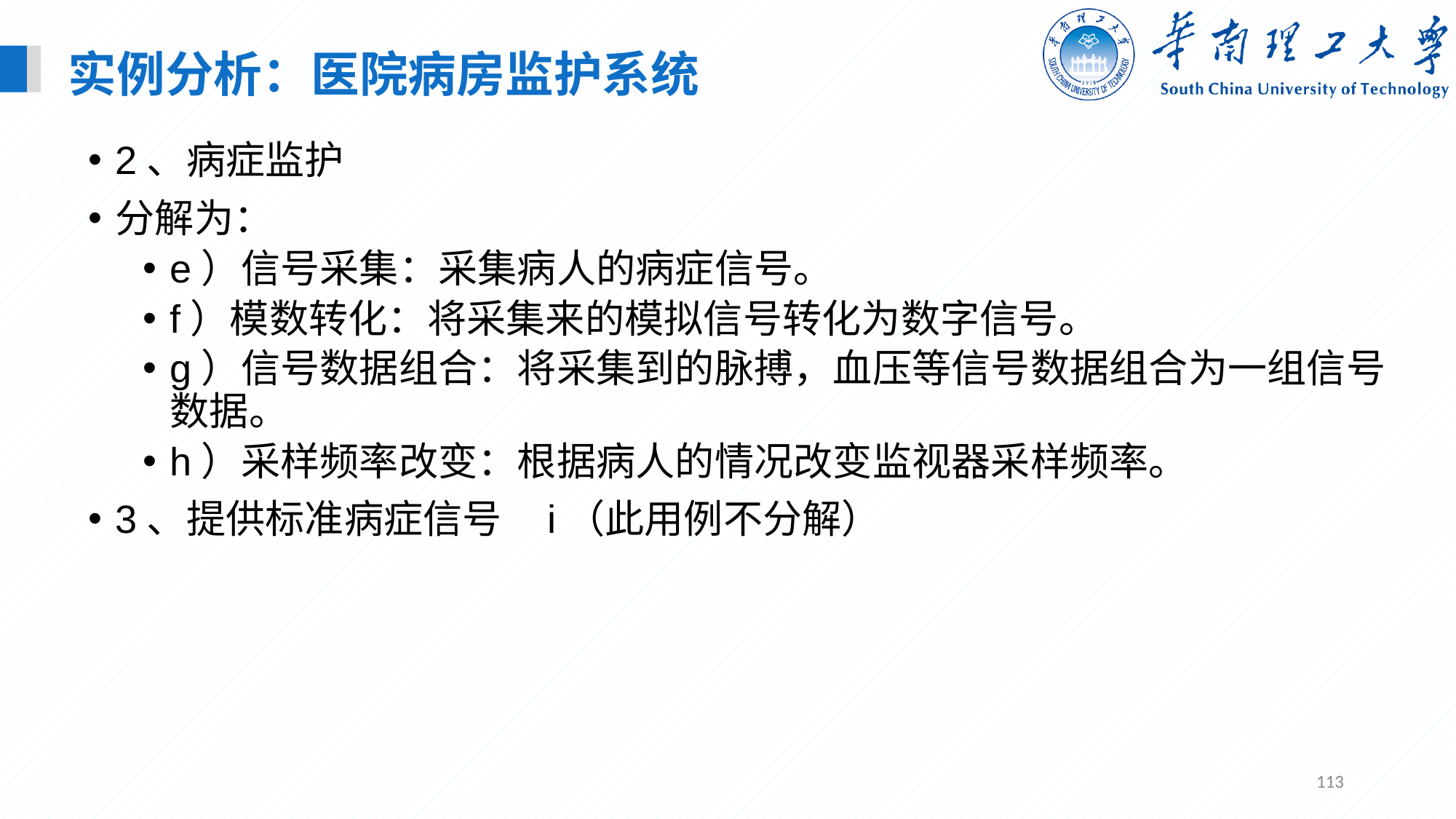

实例分析：医院病房监护系统
2、病症监护
分解为：
e）信号采集：采集病人的病症信号。
f）模数转化：将采集来的模拟信号转化为数字信号。
g）信号数据组合：将采集到的脉搏，血压等信号数据组合为一组信号数据。
h）采样频率改变：根据病人的情况改变监视器采样频率。
3、提供标准病症信号    i（此用例不分解）

113